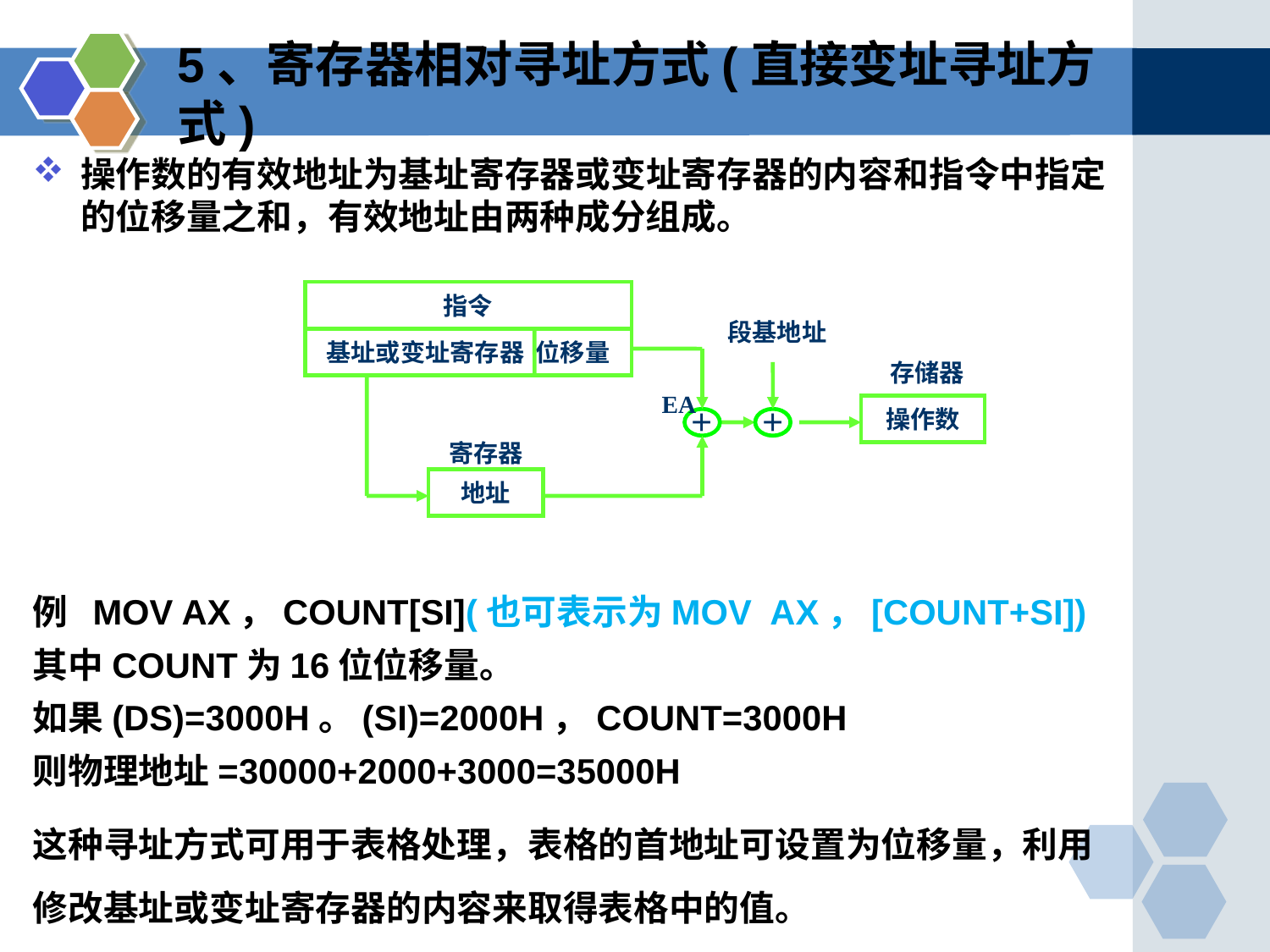

# 5、寄存器相对寻址方式(直接变址寻址方式)
操作数的有效地址为基址寄存器或变址寄存器的内容和指令中指定的位移量之和，有效地址由两种成分组成。

例  MOV AX，COUNT[SI](也可表示为MOV  AX，[COUNT+SI])
其中COUNT为16位位移量。
如果(DS)=3000H。(SI)=2000H，COUNT=3000H
则物理地址=30000+2000+3000=35000H
这种寻址方式可用于表格处理，表格的首地址可设置为位移量，利用修改基址或变址寄存器的内容来取得表格中的值。
指令
基址或变址寄存器  位移量
段基地址

存储器

EA
操作数
＋
＋

寄存器

地址